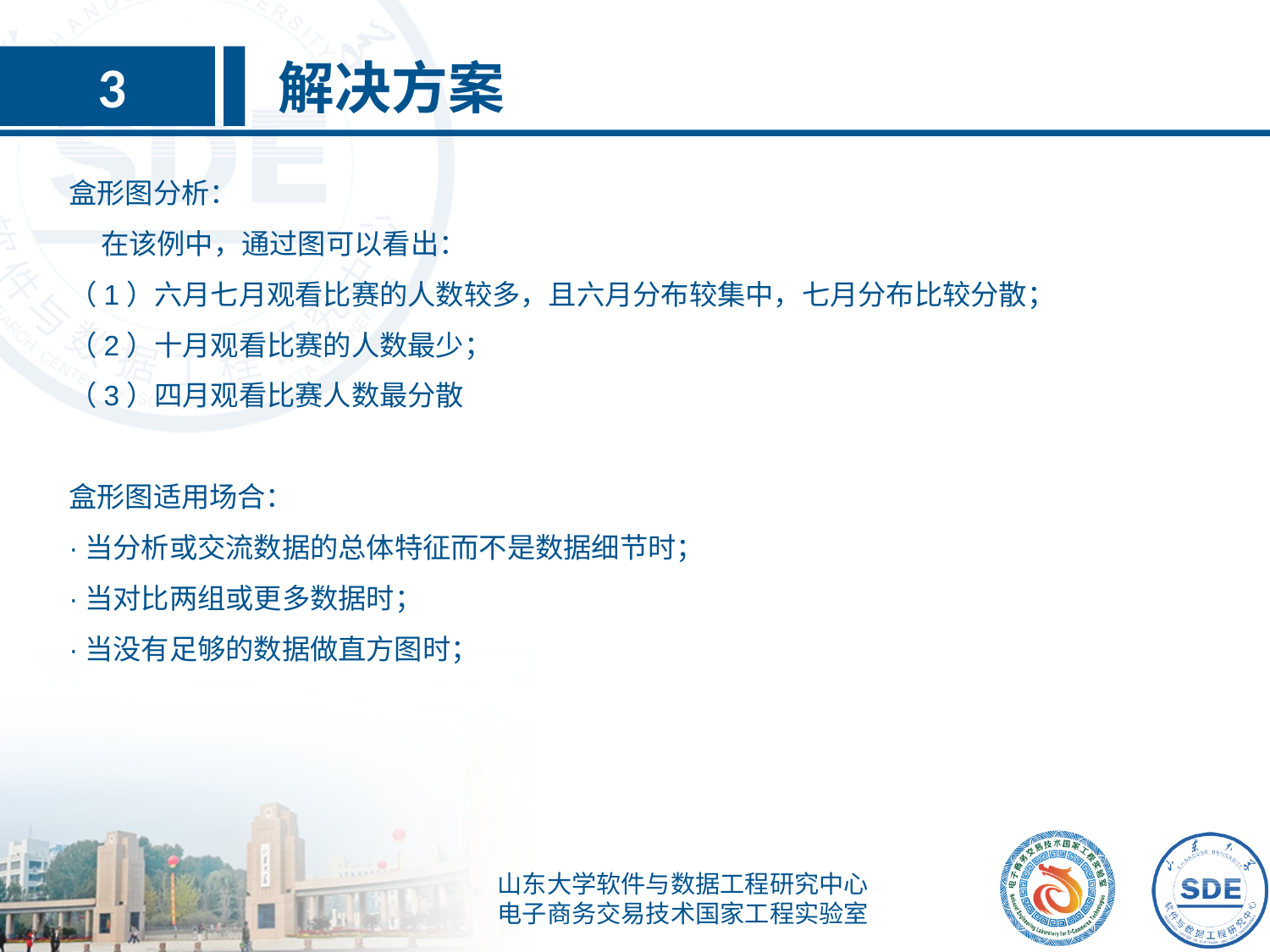

解决方案
3
盒形图分析：
    在该例中，通过图可以看出：
（1）六月七月观看比赛的人数较多，且六月分布较集中，七月分布比较分散；
（2）十月观看比赛的人数最少；
（3）四月观看比赛人数最分散

盒形图适用场合：
·当分析或交流数据的总体特征而不是数据细节时；
·当对比两组或更多数据时；
·当没有足够的数据做直方图时；